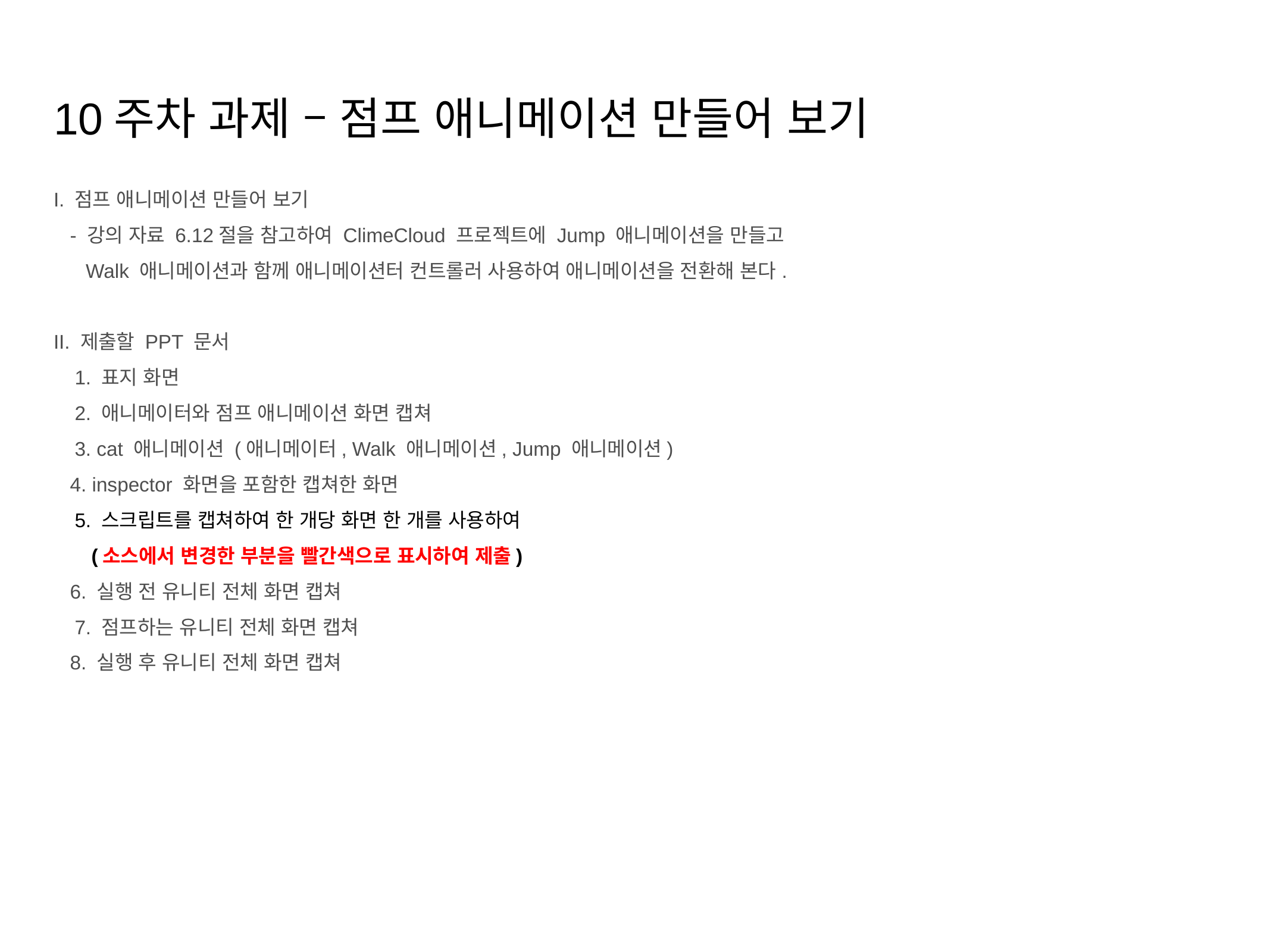

10주차 과제 – 점프 애니메이션 만들어 보기

I. 점프 애니메이션 만들어 보기
   - 강의 자료 6.12절을 참고하여 ClimeCloud 프로젝트에 Jump 애니메이션을 만들고
     Walk 애니메이션과 함께 애니메이션터 컨트롤러 사용하여 애니메이션을 전환해 본다.
II. 제출할 PPT 문서
   1. 표지 화면
   2. 애니메이터와 점프 애니메이션 화면 캡쳐
   3. cat 애니메이션 (애니메이터, Walk 애니메이션, Jump 애니메이션)
   4. inspector 화면을 포함한 캡쳐한 화면
   5. 스크립트를 캡쳐하여 한 개당 화면 한 개를 사용하여
      (소스에서 변경한 부분을 빨간색으로 표시하여 제출)
   6. 실행 전 유니티 전체 화면 캡쳐
   7. 점프하는 유니티 전체 화면 캡쳐
   8. 실행 후 유니티 전체 화면 캡쳐